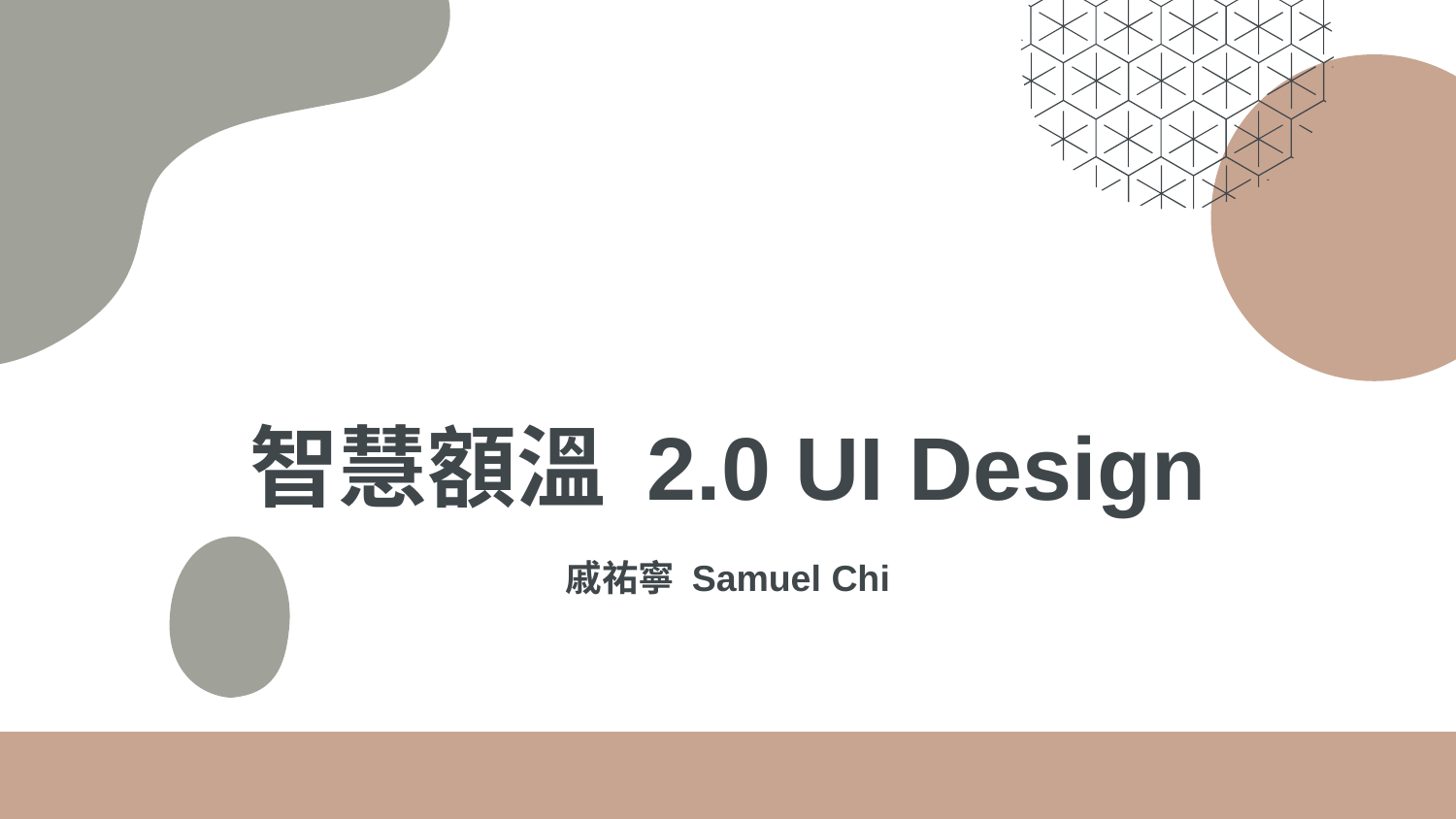

# 智慧額溫 2.0 UI Design
戚祐寧 Samuel Chi